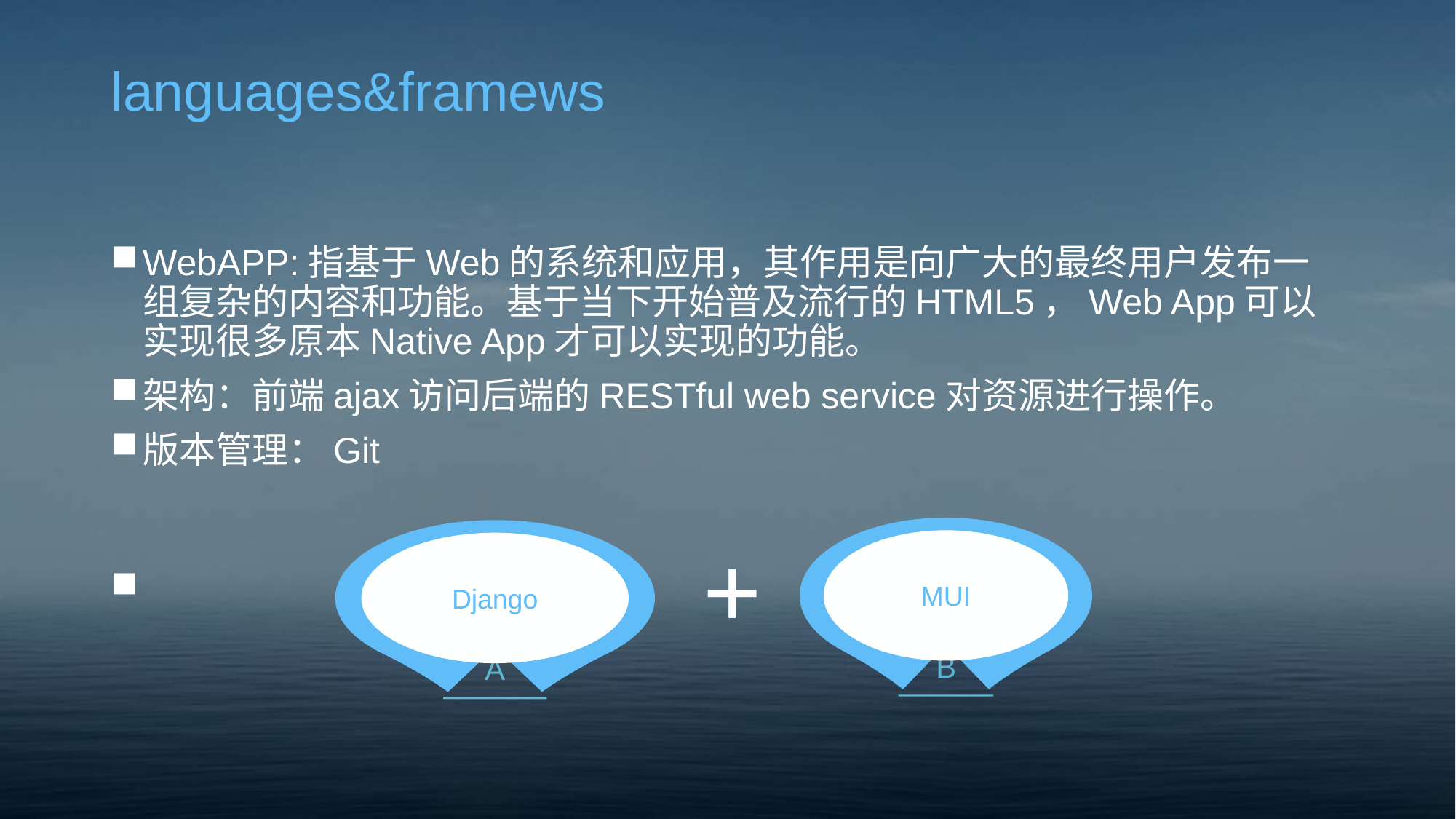

# languages&framews

WebAPP:指基于Web的系统和应用，其作用是向广大的最终用户发布一组复杂的内容和功能。基于当下开始普及流行的HTML5，Web App可以实现很多原本Native App才可以实现的功能。
架构：前端ajax访问后端的RESTful web service对资源进行操作。
版本管理：Git

                                                       +
B
MUI

A
Django